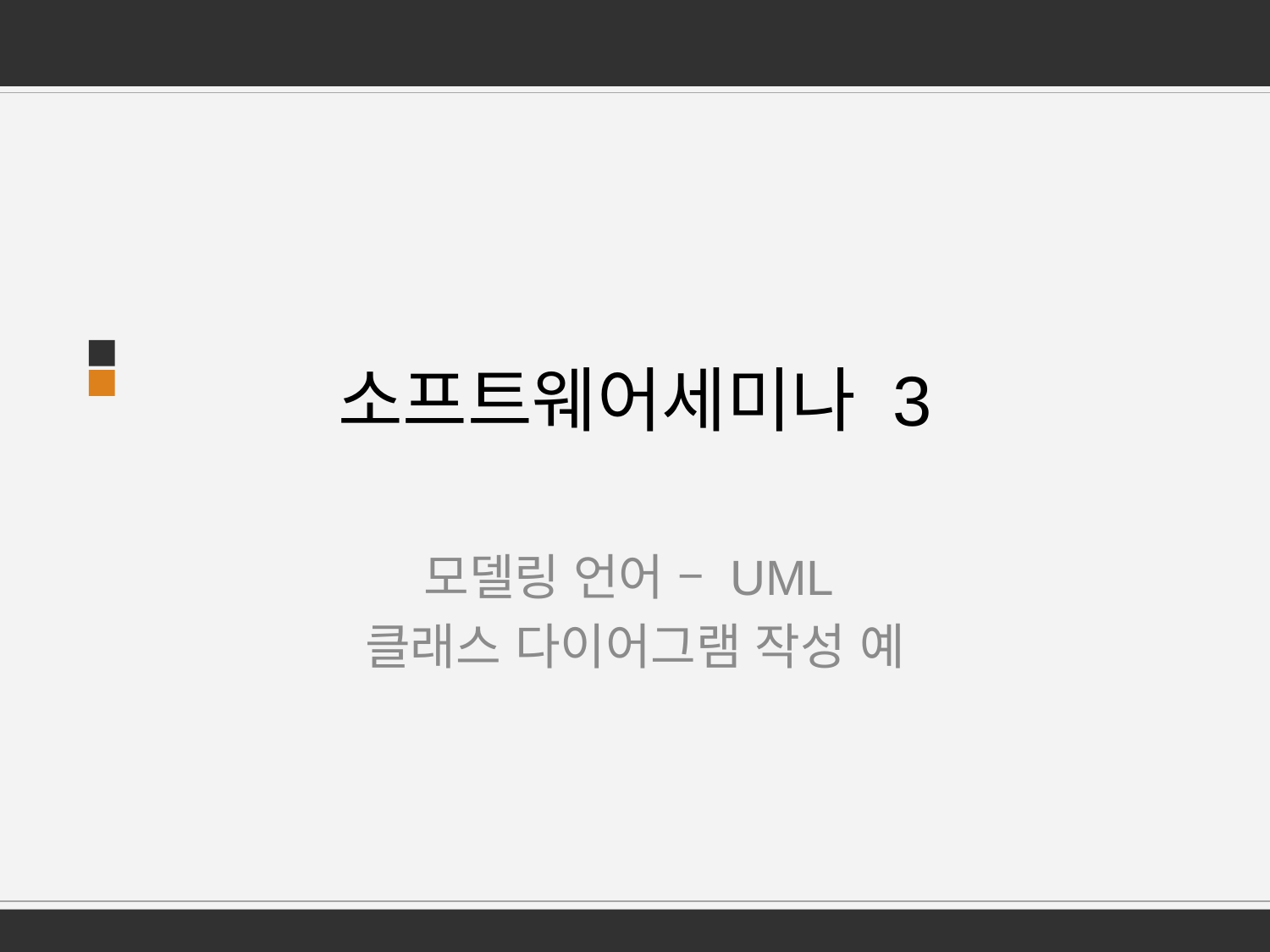

# 소프트웨어세미나 3

모델링 언어 – UML
클래스 다이어그램 작성 예